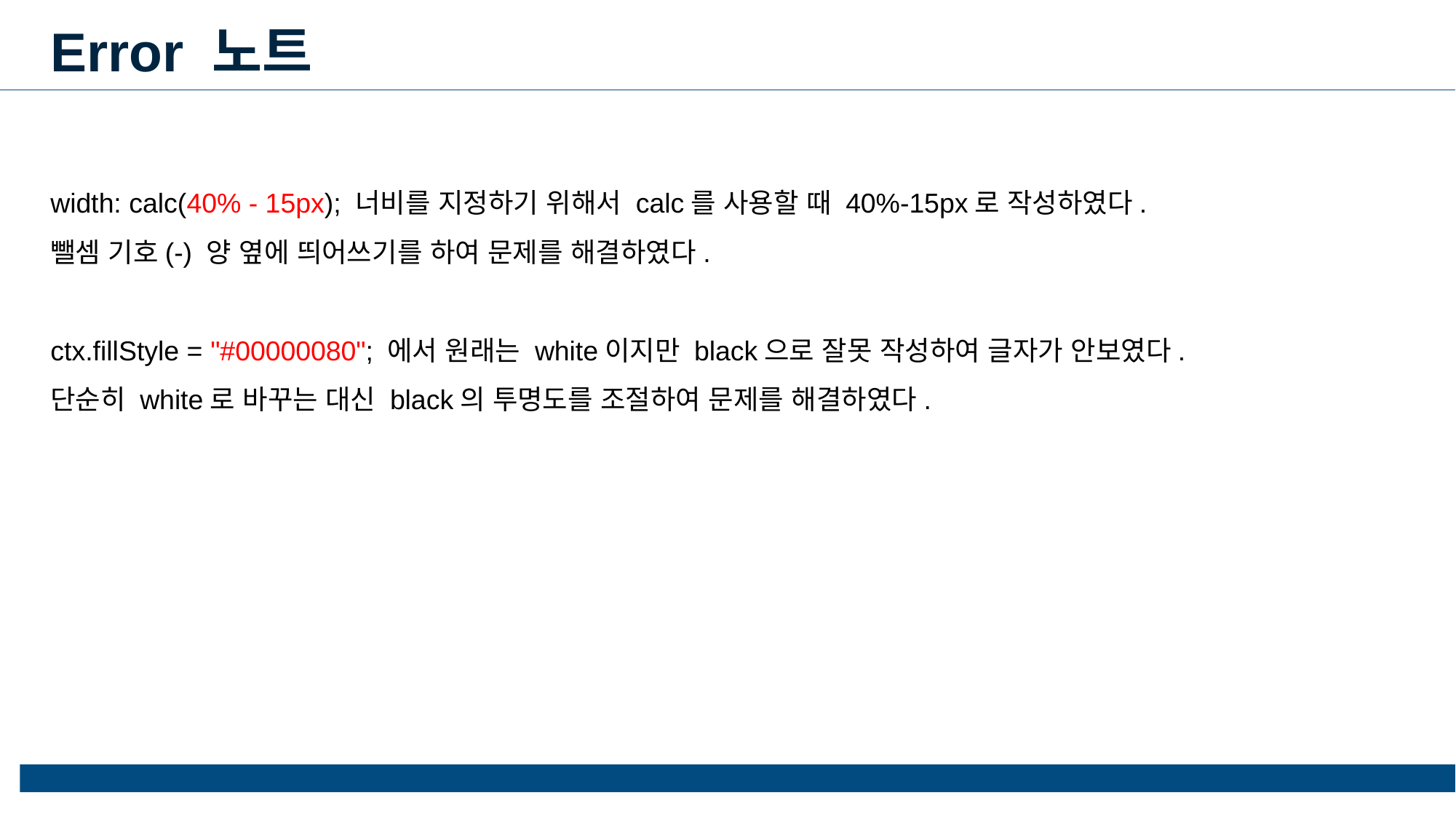

Error 노트
width: calc(40% - 15px); 너비를 지정하기 위해서 calc를 사용할 때 40%-15px로 작성하였다.
뺄셈 기호(-) 양 옆에 띄어쓰기를 하여 문제를 해결하였다.

ctx.fillStyle = "#00000080"; 에서 원래는 white이지만 black으로 잘못 작성하여 글자가 안보였다.
단순히 white로 바꾸는 대신 black의 투명도를 조절하여 문제를 해결하였다.